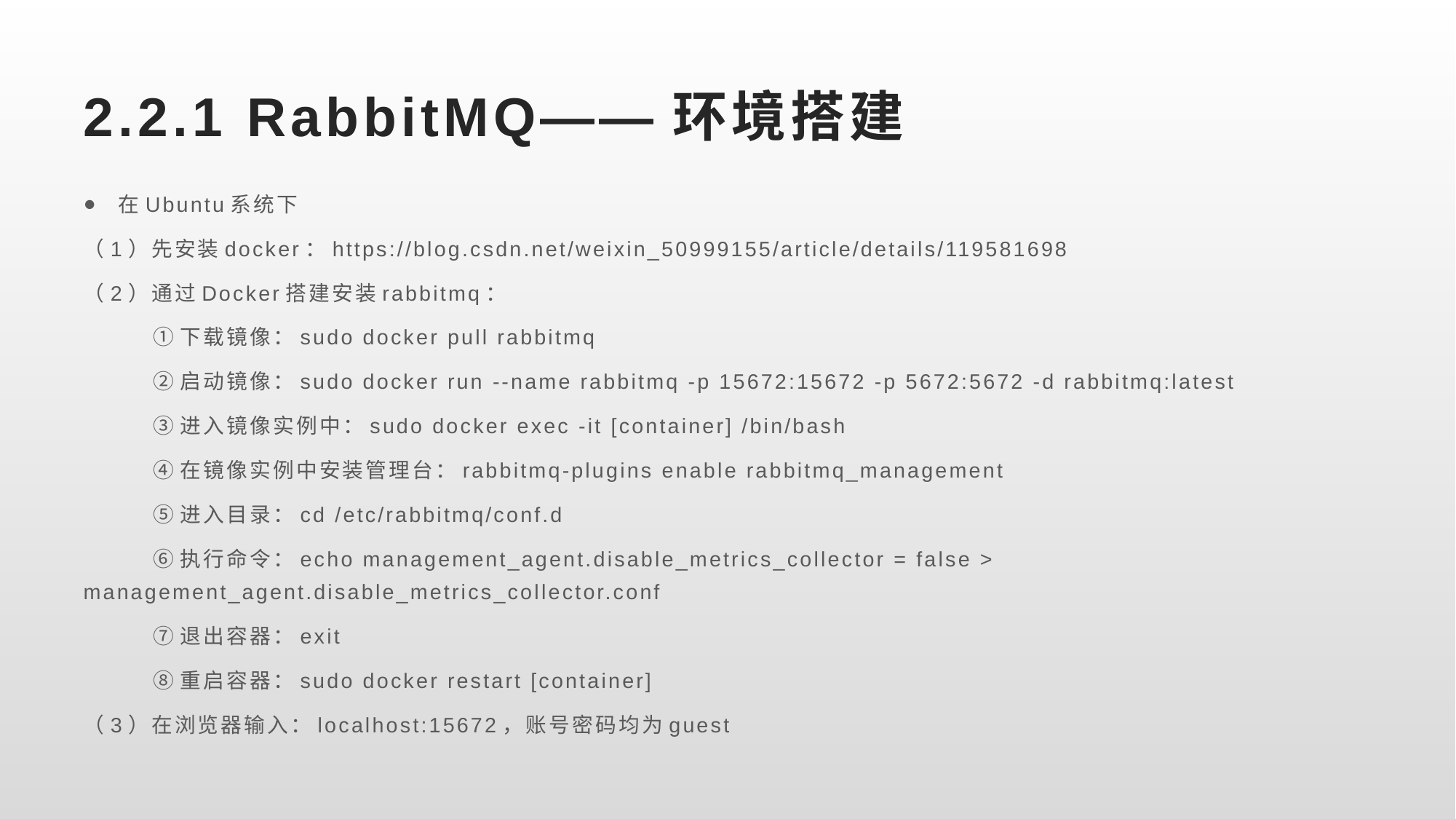

# 2.2.1 RabbitMQ——环境搭建
在Ubuntu系统下
（1）先安装docker：https://blog.csdn.net/weixin_50999155/article/details/119581698
（2）通过Docker搭建安装rabbitmq：
①下载镜像：sudo docker pull rabbitmq
②启动镜像：sudo docker run --name rabbitmq -p 15672:15672 -p 5672:5672 -d rabbitmq:latest
③进入镜像实例中：sudo docker exec -it [container] /bin/bash
④在镜像实例中安装管理台：rabbitmq-plugins enable rabbitmq_management
⑤进入目录：cd /etc/rabbitmq/conf.d
⑥执行命令：echo management_agent.disable_metrics_collector = false > management_agent.disable_metrics_collector.conf
⑦退出容器：exit
⑧重启容器：sudo docker restart [container]
（3）在浏览器输入：localhost:15672，账号密码均为guest